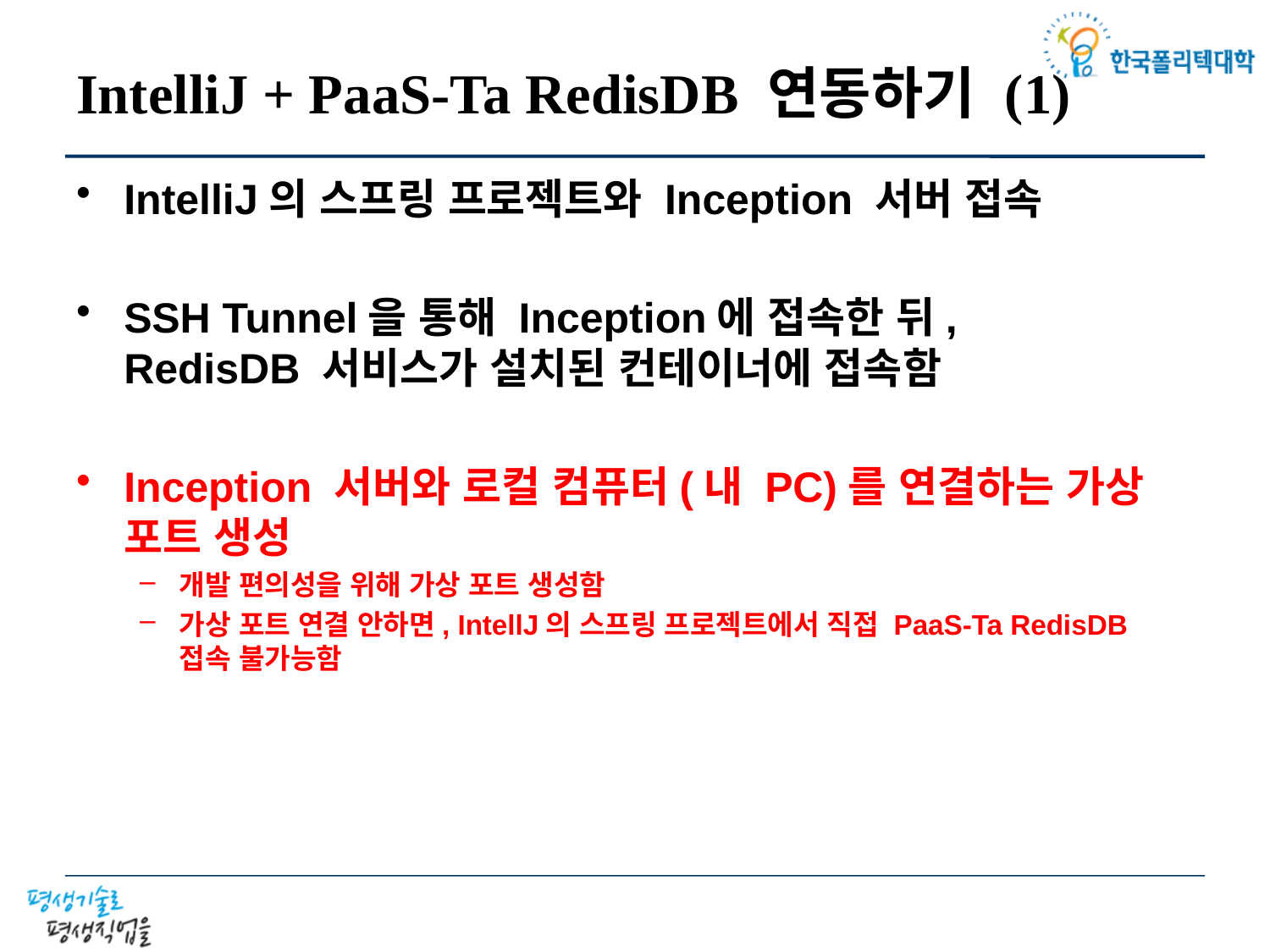

# IntelliJ + PaaS-Ta RedisDB 연동하기 (1)
IntelliJ의 스프링 프로젝트와 Inception 서버 접속

SSH Tunnel을 통해 Inception에 접속한 뒤,
RedisDB 서비스가 설치된 컨테이너에 접속함

Inception 서버와 로컬 컴퓨터(내 PC)를 연결하는 가상 포트 생성
개발 편의성을 위해 가상 포트 생성함
가상 포트 연결 안하면, IntellJ의 스프링 프로젝트에서 직접 PaaS-Ta RedisDB
접속 불가능함